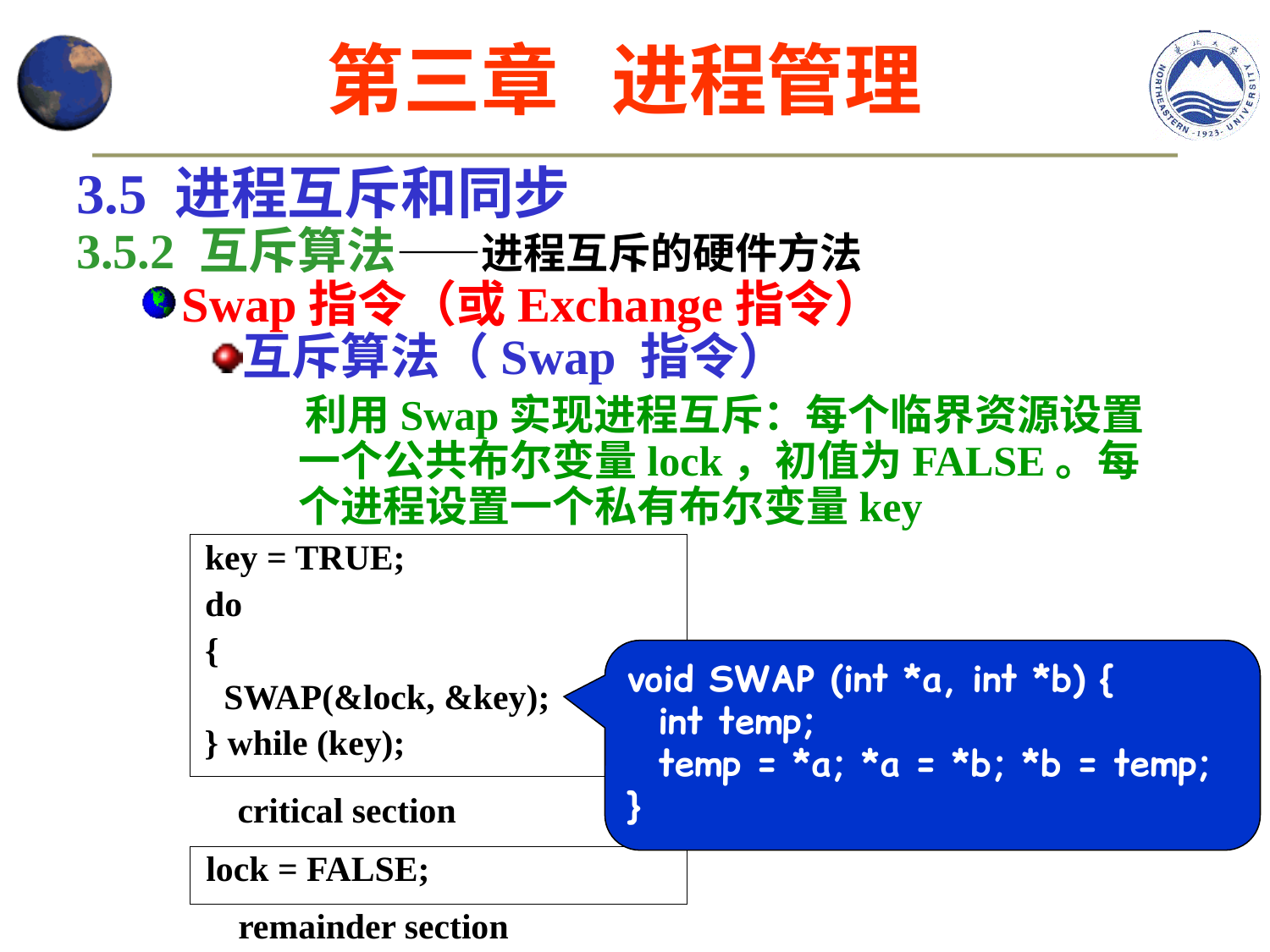

第三章   进程管理
3.5 进程互斥和同步
3.5.2 互斥算法——进程互斥的硬件方法
Swap指令（或Exchange指令）
互斥算法（Swap 指令）
   利用Swap实现进程互斥：每个临界资源设置一个公共布尔变量lock，初值为FALSE。每个进程设置一个私有布尔变量key
key = TRUE;

do
{
  SWAP(&lock, &key);
} while (key);
critical section
lock = FALSE;

remainder section
void SWAP (int *a, int *b) {
  int temp;
  temp = *a; *a = *b; *b = temp;
}